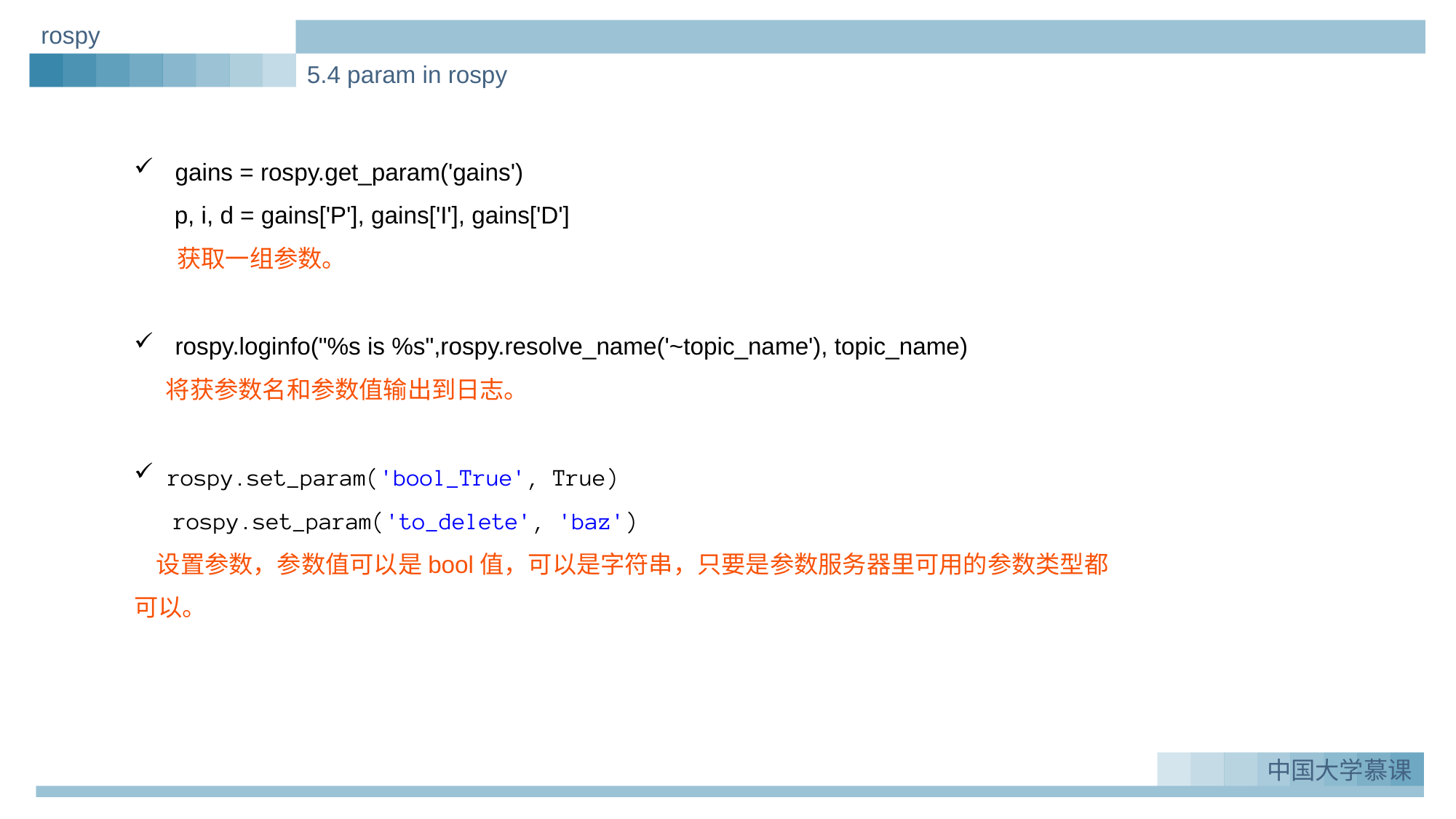

rospy
5.4 param in rospy

gains = rospy.get_param('gains')
      p, i, d = gains['P'], gains['I'], gains['D']
 获取一组参数。

rospy.loginfo("%s is %s",rospy.resolve_name('~topic_name'), topic_name)
将获参数名和参数值输出到日志。

rospy.set_param('bool_True', True)
   rospy.set_param('to_delete', 'baz')
   设置参数，参数值可以是bool值，可以是字符串，只要是参数服务器里可用的参数类型都可以。

实例一：Greeting_demo
1.
中国大学慕课